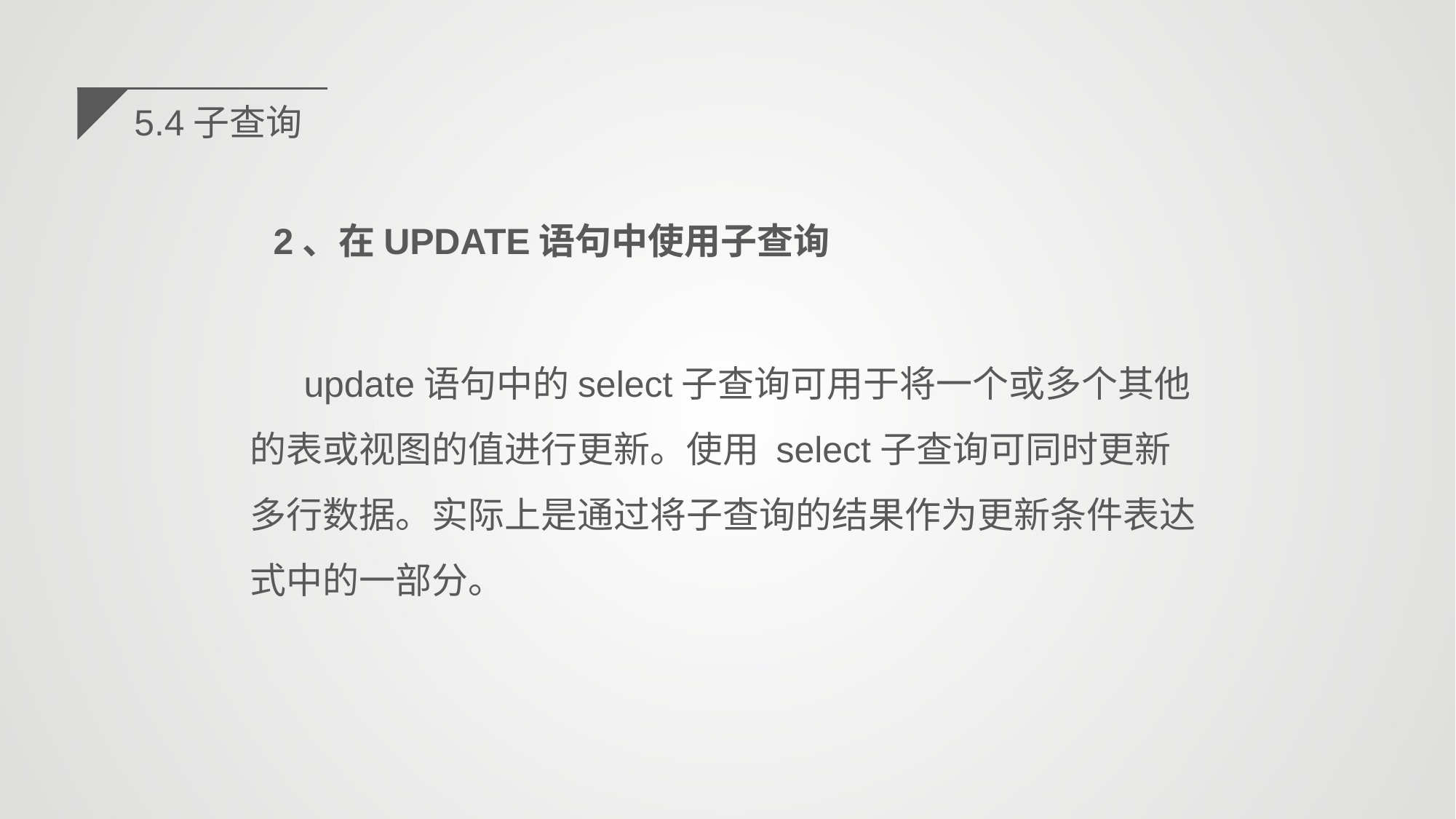

5.4子查询

2、在UPDATE语句中使用子查询
      update语句中的select子查询可用于将一个或多个其他的表或视图的值进行更新。使用 select子查询可同时更新多行数据。实际上是通过将子查询的结果作为更新条件表达式中的一部分。